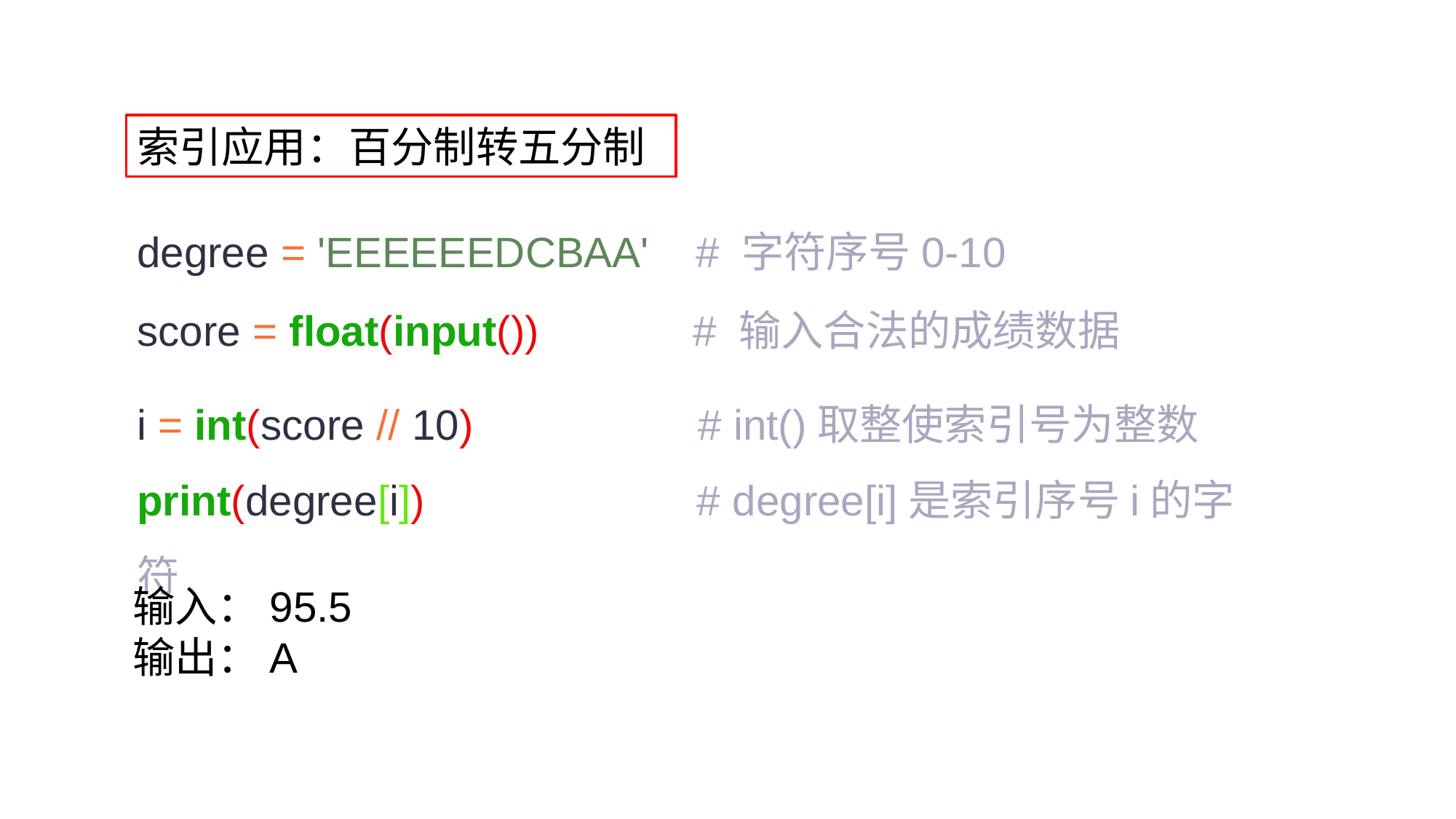

索引应用：百分制转五分制
degree = 'EEEEEEDCBAA'    # 字符序号0-10
score = float(input())             # 输入合法的成绩数据
i = int(score // 10)                   # int()取整使索引号为整数
print(degree[i])                       # degree[i]是索引序号i的字符
输入：95.5
输出：A